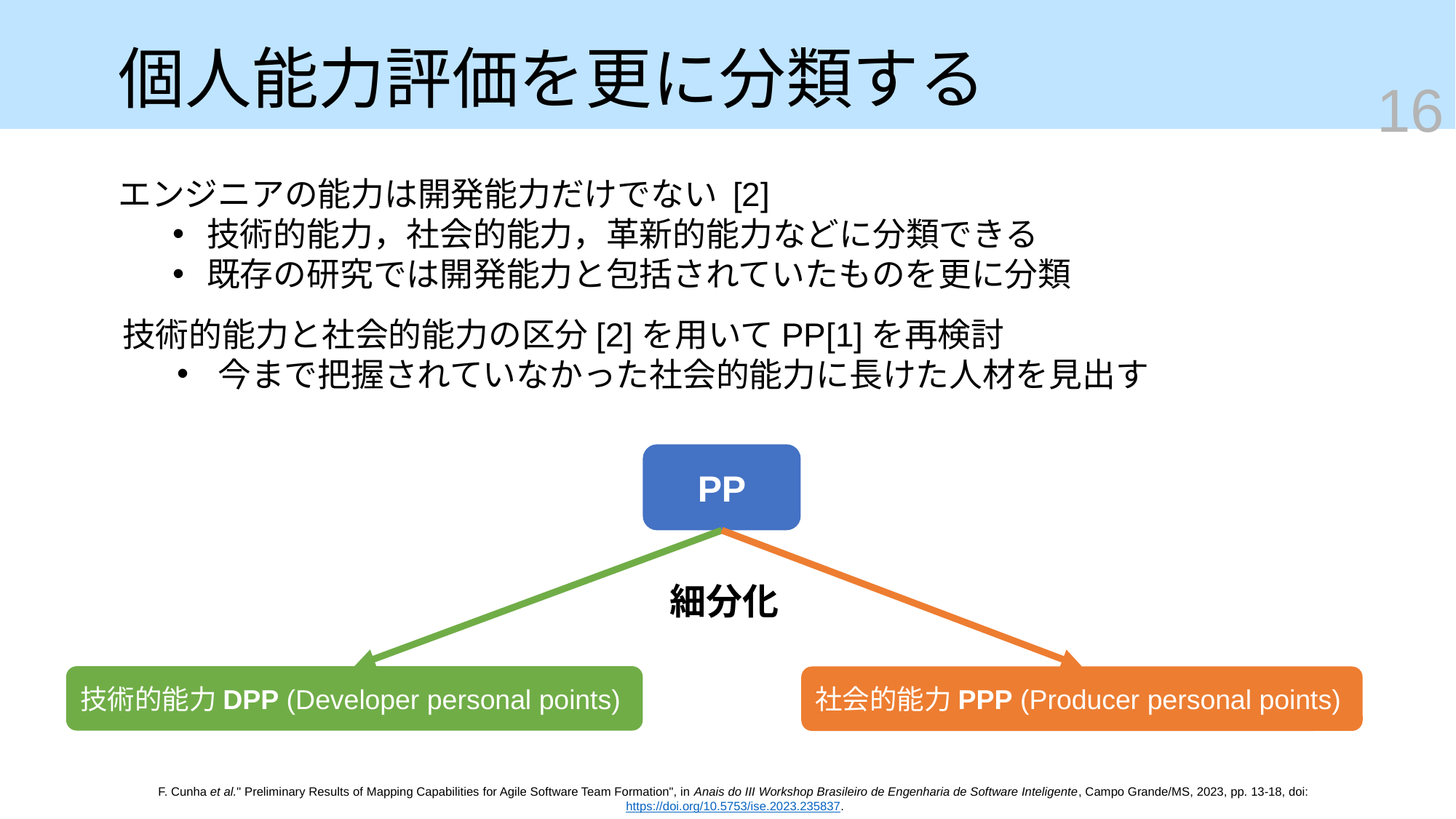

# 個人能力評価を更に分類する
16
エンジニアの能力は開発能力だけでない [2]
技術的能力，社会的能力，革新的能力などに分類できる
既存の研究では開発能力と包括されていたものを更に分類
技術的能力と社会的能力の区分[2]を用いてPP[1]を再検討
今まで把握されていなかった社会的能力に長けた人材を見出す
PP
細分化
技術的能力DPP (Developer personal points)
社会的能力PPP (Producer personal points)
F. Cunha et al." Preliminary Results of Mapping Capabilities for Agile Software Team Formation", in Anais do III Workshop Brasileiro de Engenharia de Software Inteligente, Campo Grande/MS, 2023, pp. 13-18, doi: https://doi.org/10.5753/ise.2023.235837.